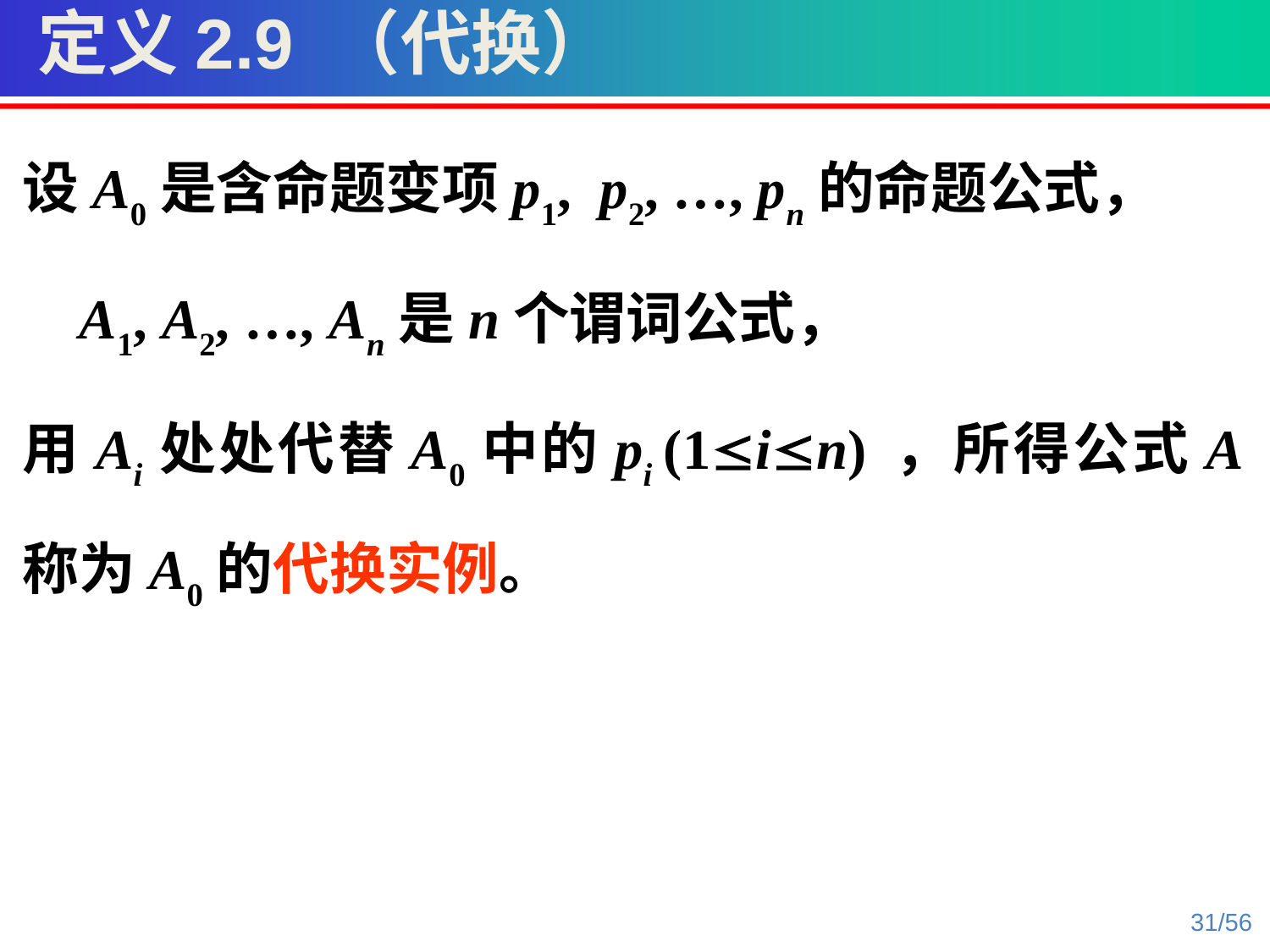

定义2.9 （代换）
设A0是含命题变项p1,  p2, …, pn的命题公式，
    A1, A2, …, An是n个谓词公式，
用Ai处处代替A0中的pi (1≤i≤n) ，所得公式A称为A0的代换实例。
31/56